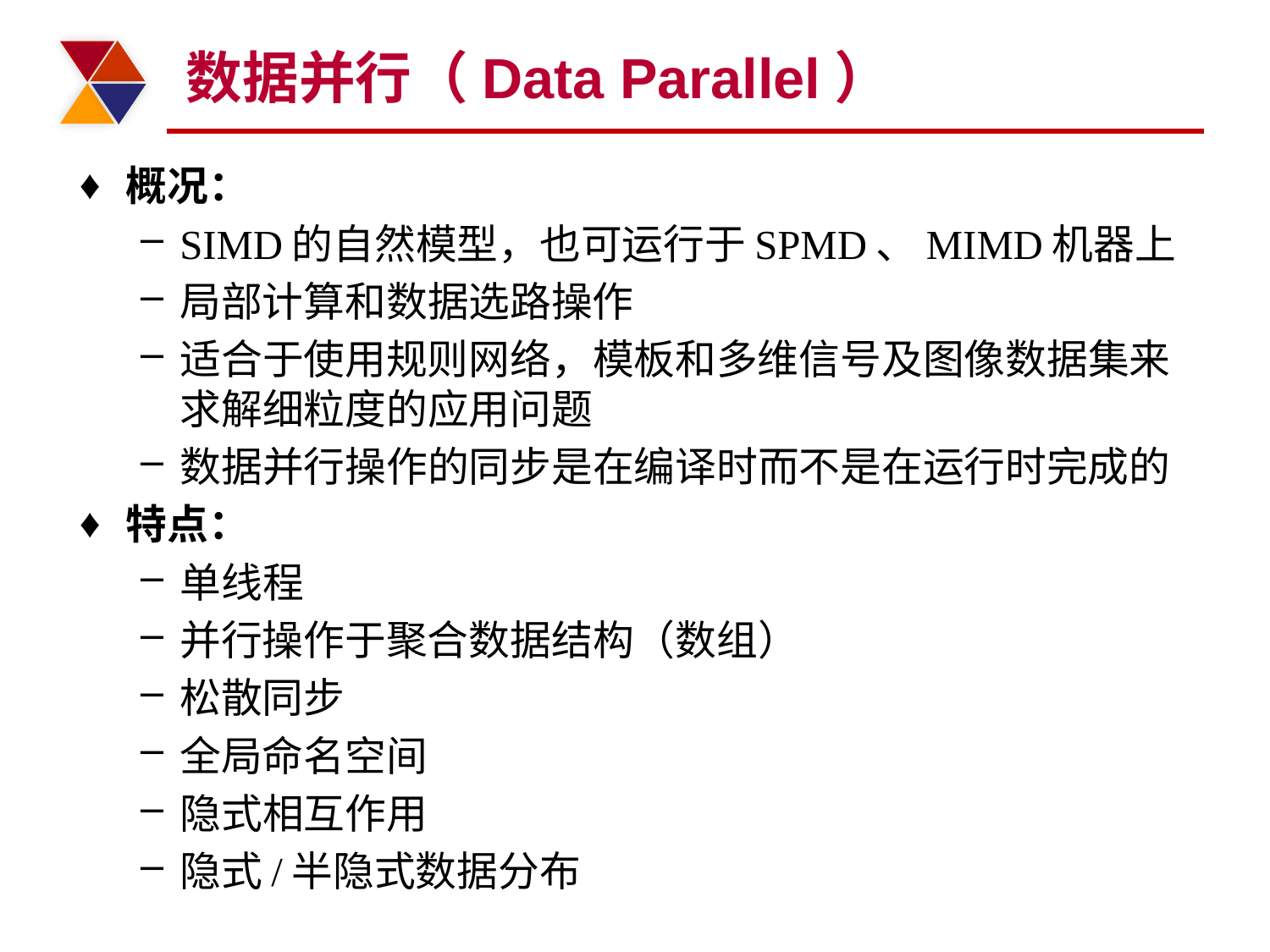

# 数据并行（Data Parallel）
概况：
SIMD的自然模型，也可运行于SPMD、MIMD机器上
局部计算和数据选路操作
适合于使用规则网络，模板和多维信号及图像数据集来求解细粒度的应用问题
数据并行操作的同步是在编译时而不是在运行时完成的
特点：
单线程
并行操作于聚合数据结构（数组）
松散同步
全局命名空间
隐式相互作用
隐式/半隐式数据分布